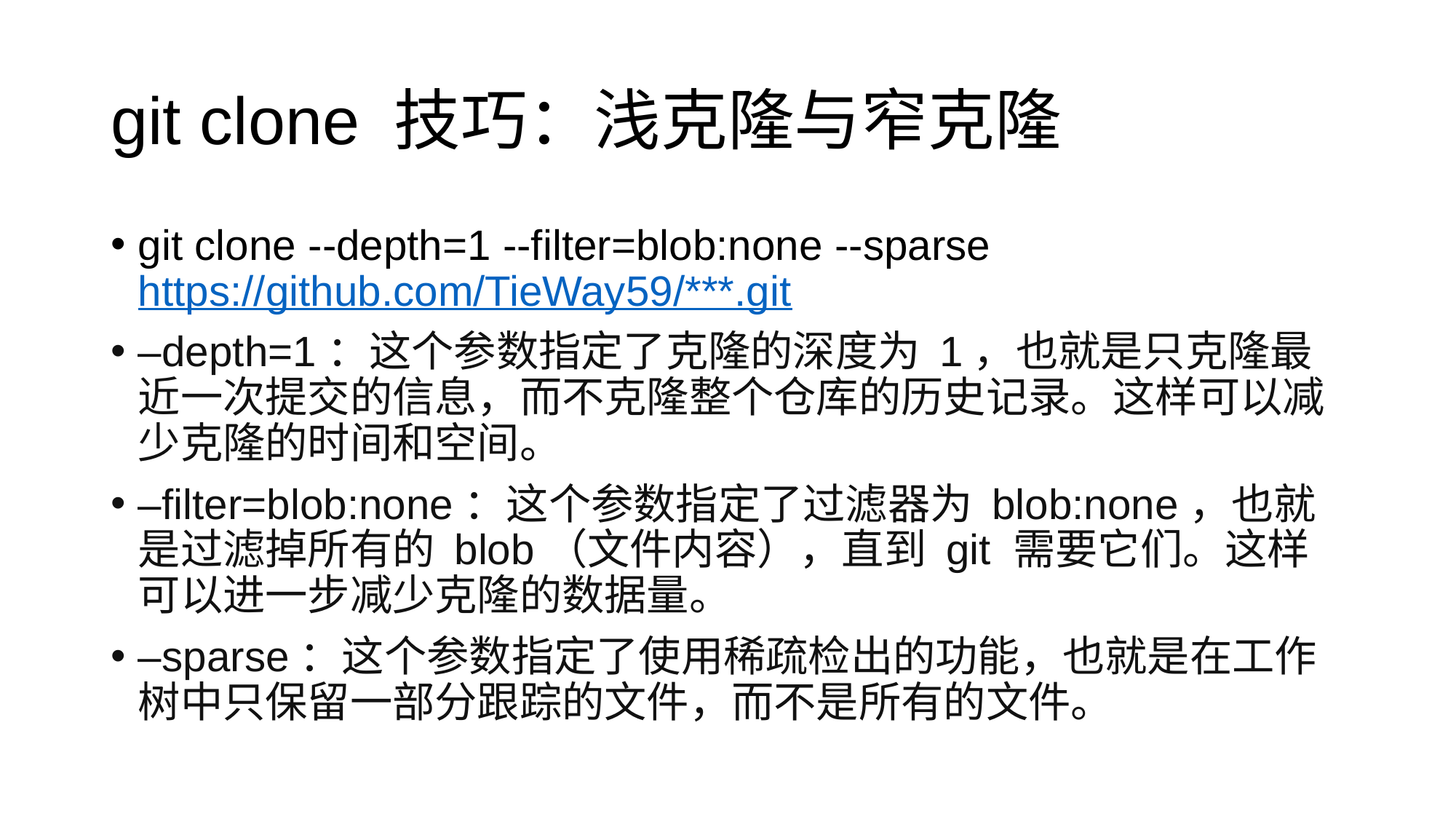

# git clone 技巧：浅克隆与窄克隆
git clone --depth=1 --filter=blob:none --sparse https://github.com/TieWay59/***.git
–depth=1：这个参数指定了克隆的深度为 1，也就是只克隆最近一次提交的信息，而不克隆整个仓库的历史记录。这样可以减少克隆的时间和空间。
–filter=blob:none：这个参数指定了过滤器为 blob:none，也就是过滤掉所有的 blob（文件内容），直到 git 需要它们。这样可以进一步减少克隆的数据量。
–sparse：这个参数指定了使用稀疏检出的功能，也就是在工作树中只保留一部分跟踪的文件，而不是所有的文件。